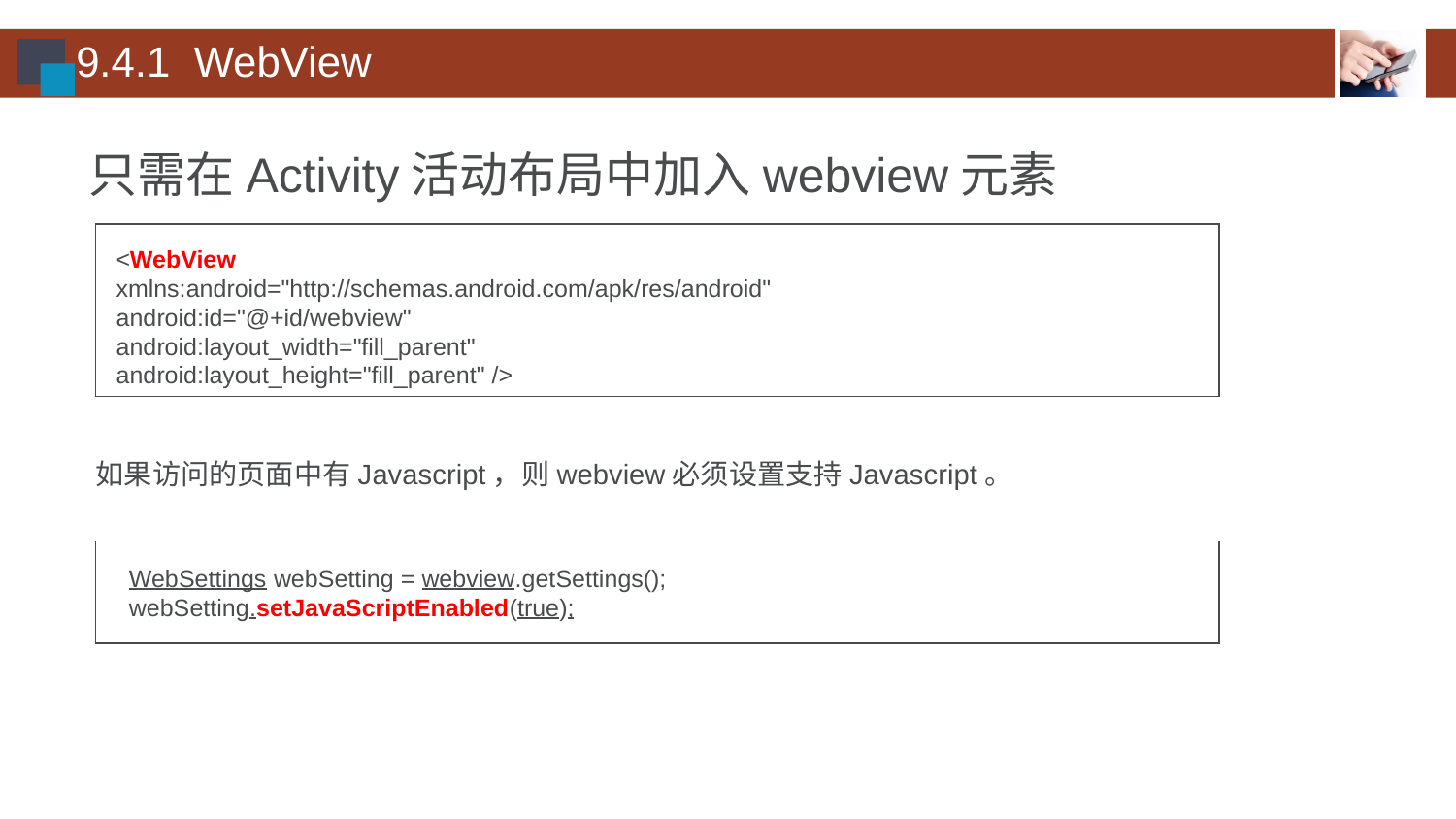

# 9.4.1  WebView

只需在Activity活动布局中加入webview元素

<WebView
xmlns:android="http://schemas.android.com/apk/res/android"
android:id="@+id/webview"
android:layout_width="fill_parent"
android:layout_height="fill_parent" />
如果访问的页面中有Javascript，则webview必须设置支持Javascript。

WebSettings webSetting = webview.getSettings();
webSetting.setJavaScriptEnabled(true);